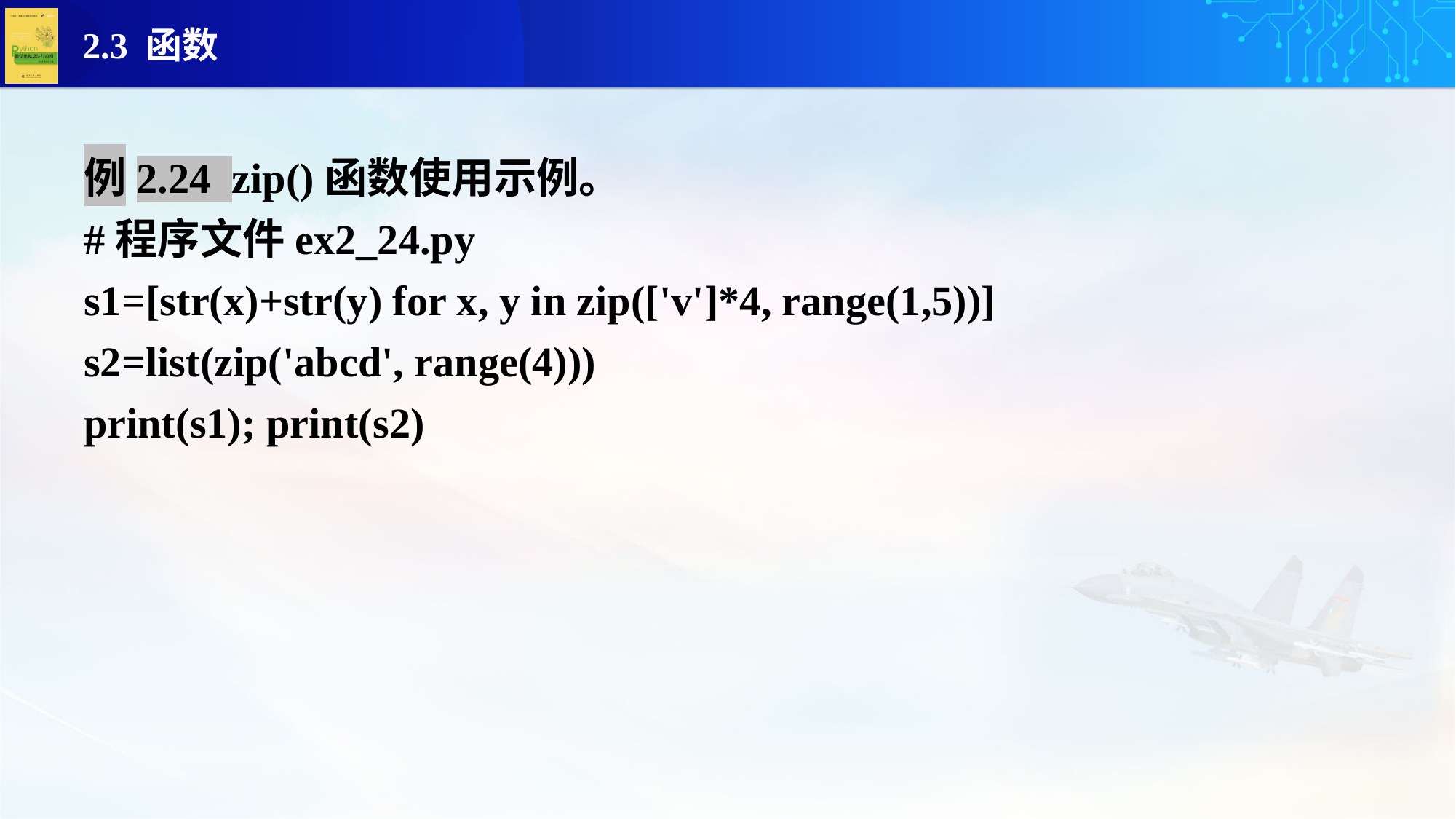

例2.24  zip()函数使用示例。
#程序文件ex2_24.py
s1=[str(x)+str(y) for x, y in zip(['v']*4, range(1,5))]
s2=list(zip('abcd', range(4)))
print(s1); print(s2)